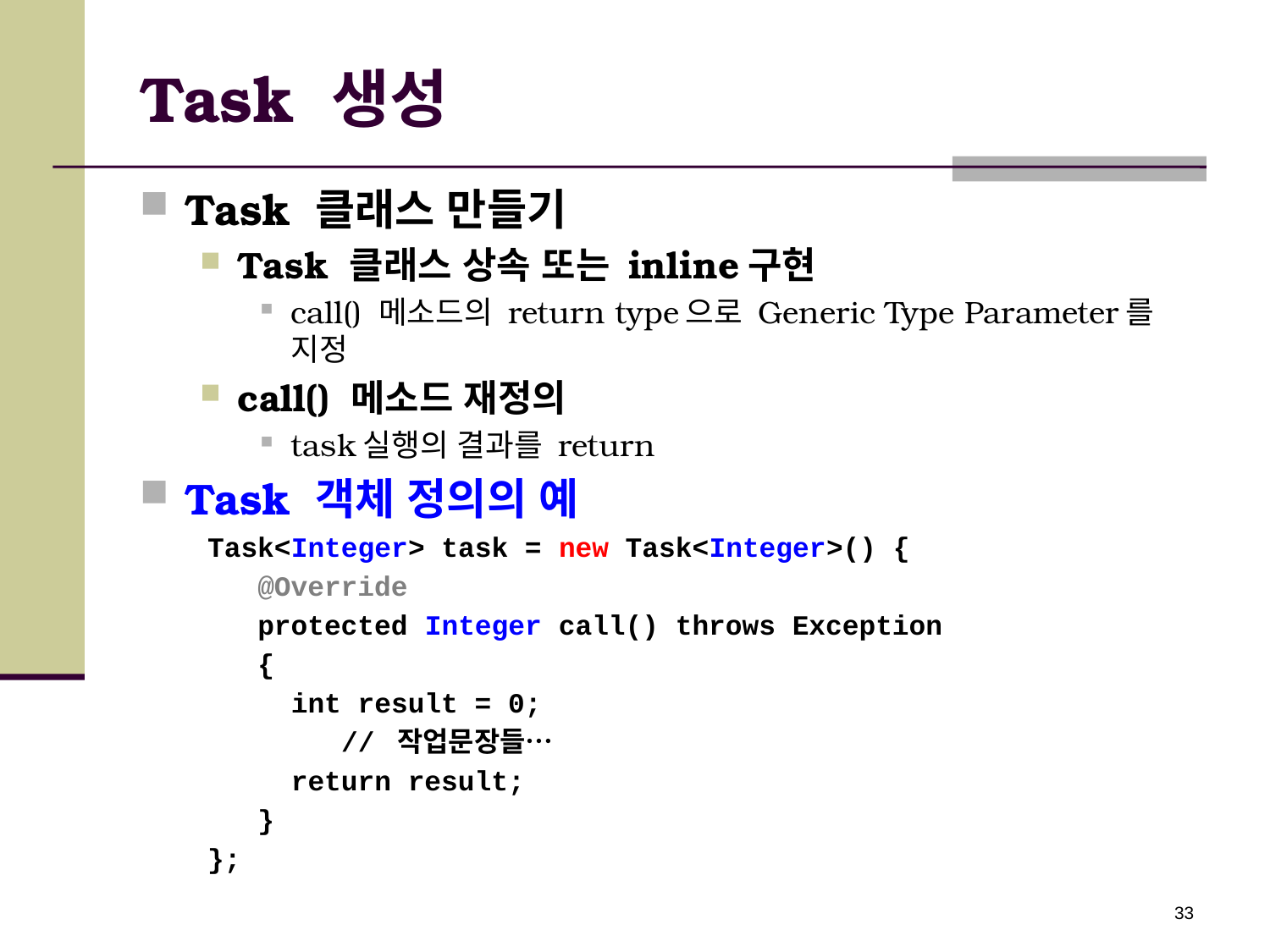

# Task 생성
Task 클래스 만들기
Task 클래스 상속 또는 inline구현
call() 메소드의 return type으로 Generic Type Parameter를 지정
call() 메소드 재정의
task실행의 결과를 return
Task 객체 정의의 예
Task<Integer> task = new Task<Integer>() {
   @Override
   protected Integer call() throws Exception
   {
	     int result = 0;
        // 작업문장들…
	     return result;
   }
};

33